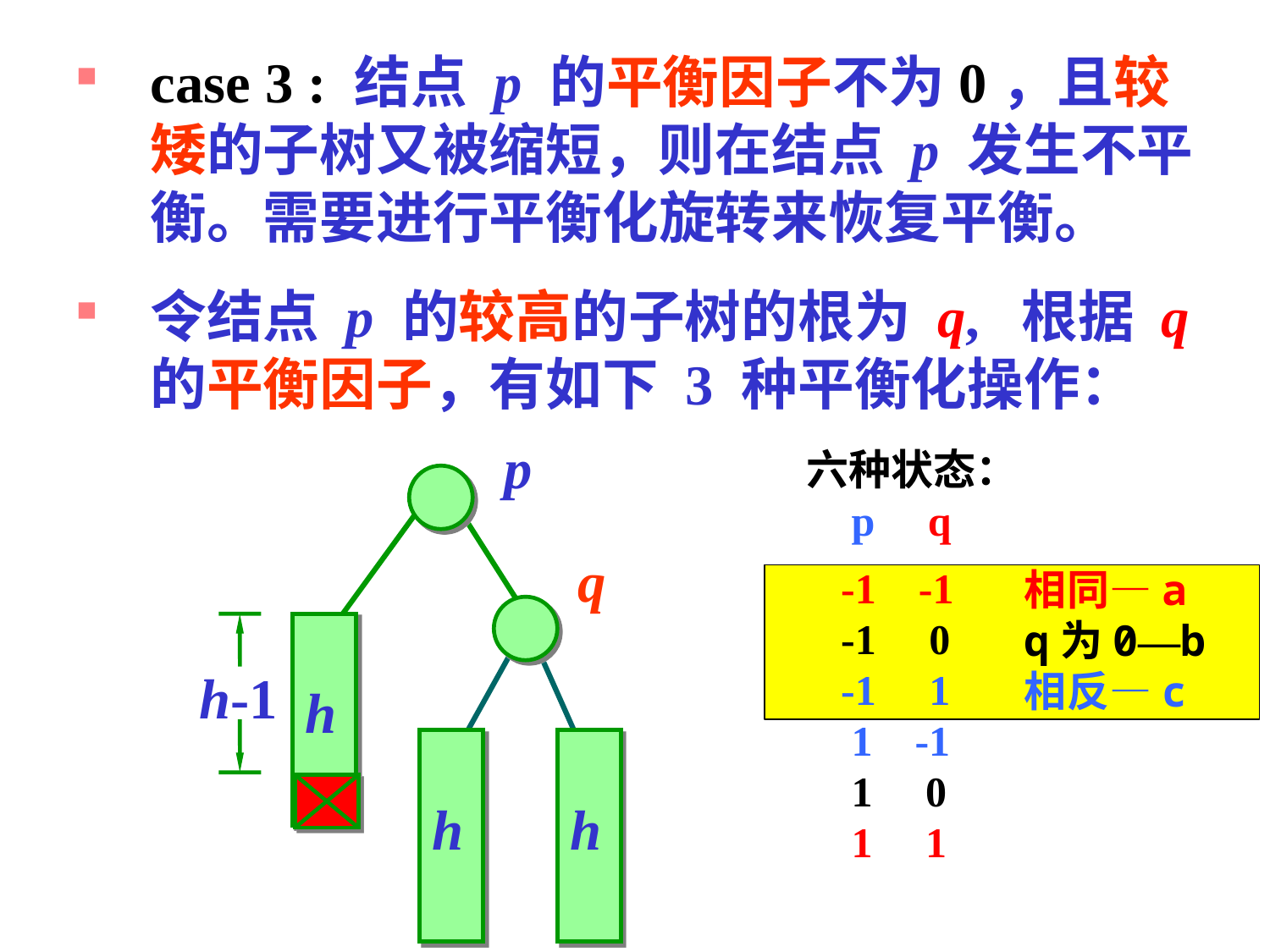

case 3 : 结点 p 的平衡因子不为0，且较矮的子树又被缩短，则在结点 p 发生不平衡。需要进行平衡化旋转来恢复平衡。

令结点 p 的较高的子树的根为 q,  根据 q 的平衡因子，有如下 3 种平衡化操作：
p
  六种状态：
 p     q
-1    -1
-1     0
-1     1
 1    -1
 1     0
 1     1

q
相同—a
q为0—b
相反—c

h-1

h

h
h